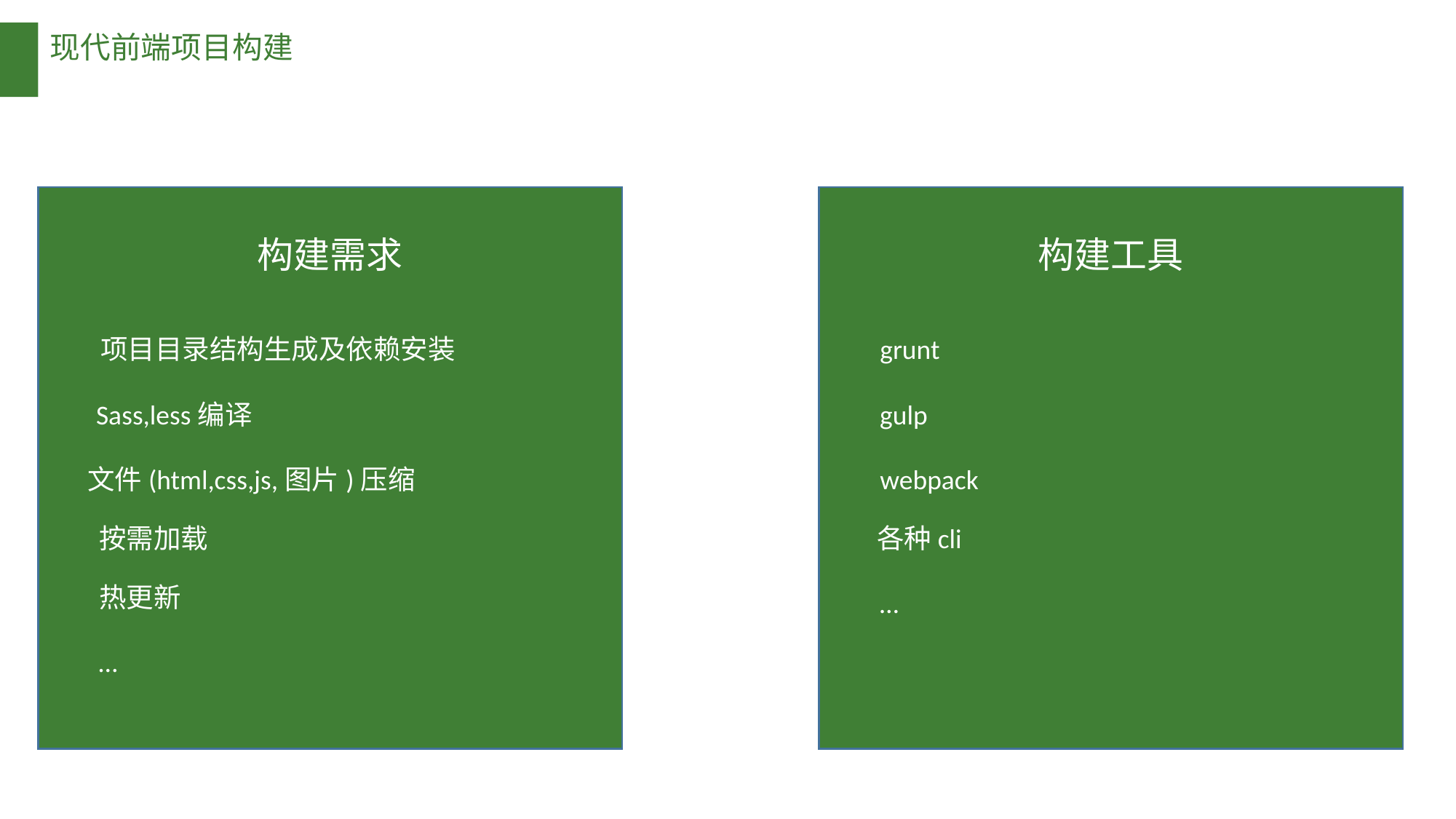

现代前端项目构建

构建需求
构建工具
项目目录结构生成及依赖安装
grunt
Sass,less编译
gulp
文件(html,css,js,图片)压缩
webpack
按需加载
各种cli
热更新
…
…